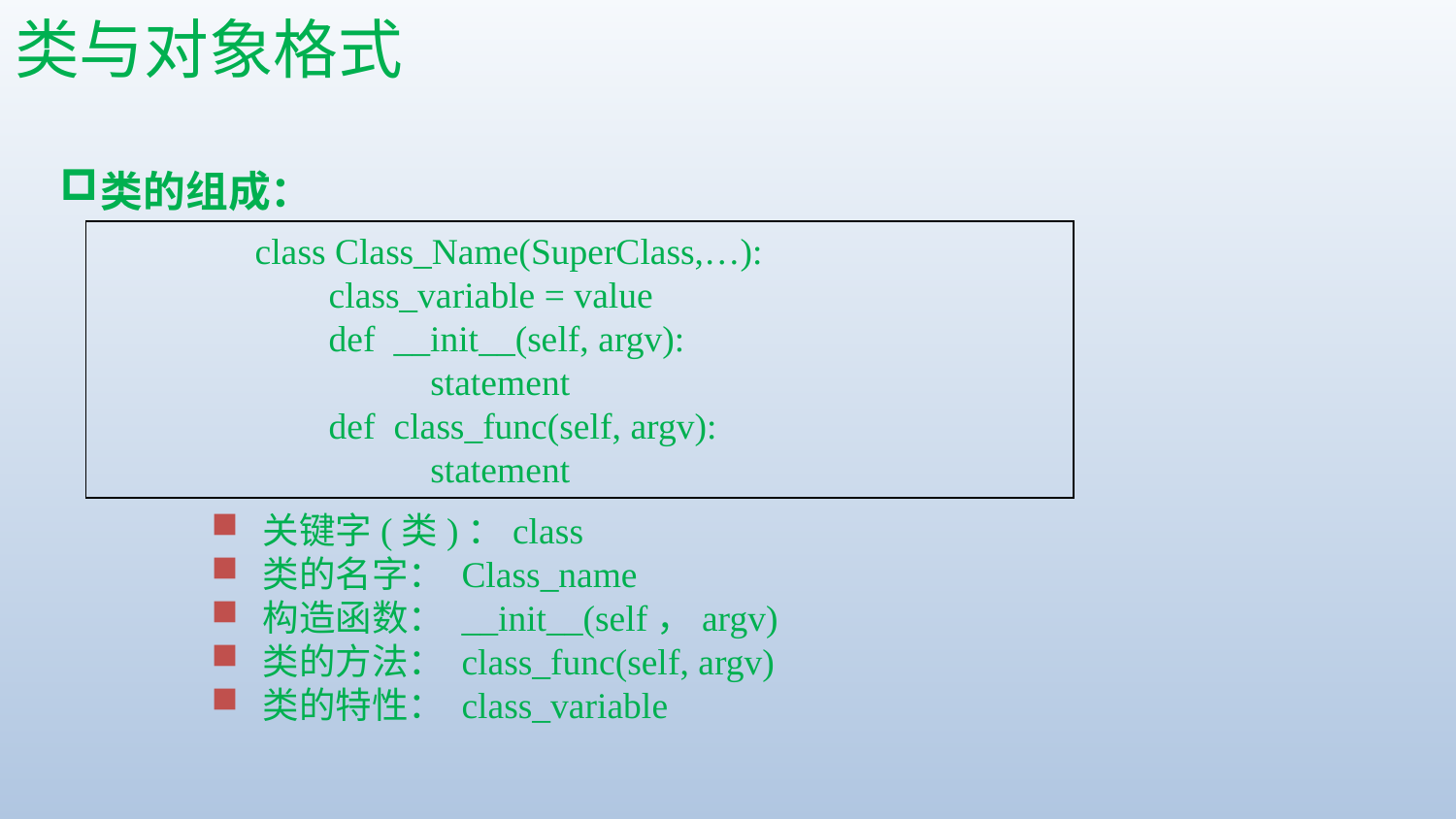

# 类与对象格式

类的组成：
 class Class_Name(SuperClass,…):
         class_variable = value
         def  __init__(self, argv):
                    statement
         def  class_func(self, argv):
                    statement
 关键字(类)：class
 类的名字： Class_name
 构造函数： __init__(self，argv)
 类的方法： class_func(self, argv)
 类的特性： class_variable